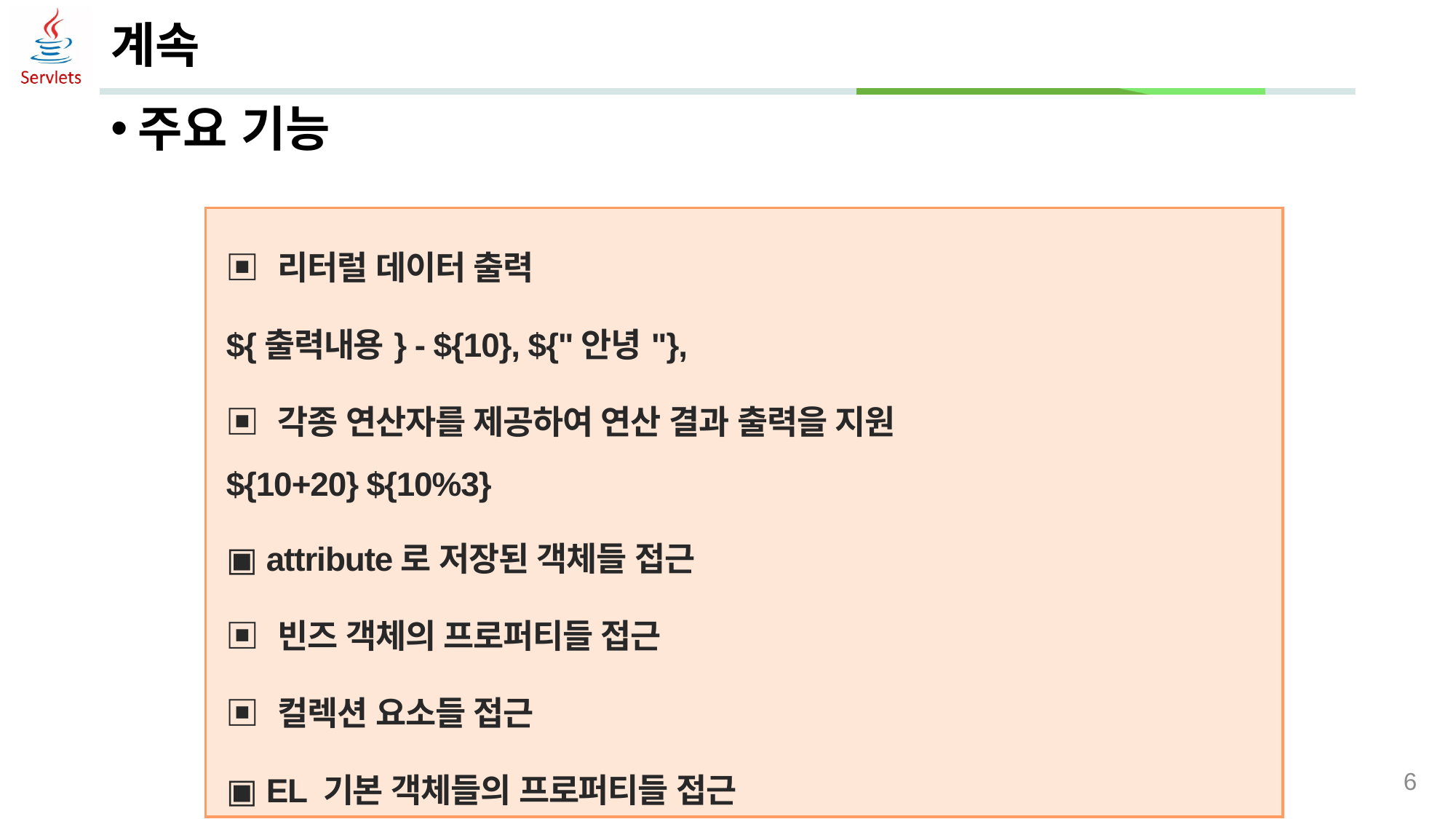

# 계속
주요 기능

| ▣ 리터럴 데이터 출력 ${출력내용} - ${10}, ${"안녕"}, ▣ 각종 연산자를 제공하여 연산 결과 출력을 지원 ${10+20} ${10%3} ▣ attribute로 저장된 객체들 접근 ▣ 빈즈 객체의 프로퍼티들 접근 ▣ 컬렉션 요소들 접근 ▣ EL 기본 객체들의 프로퍼티들 접근 |
| --- |
6